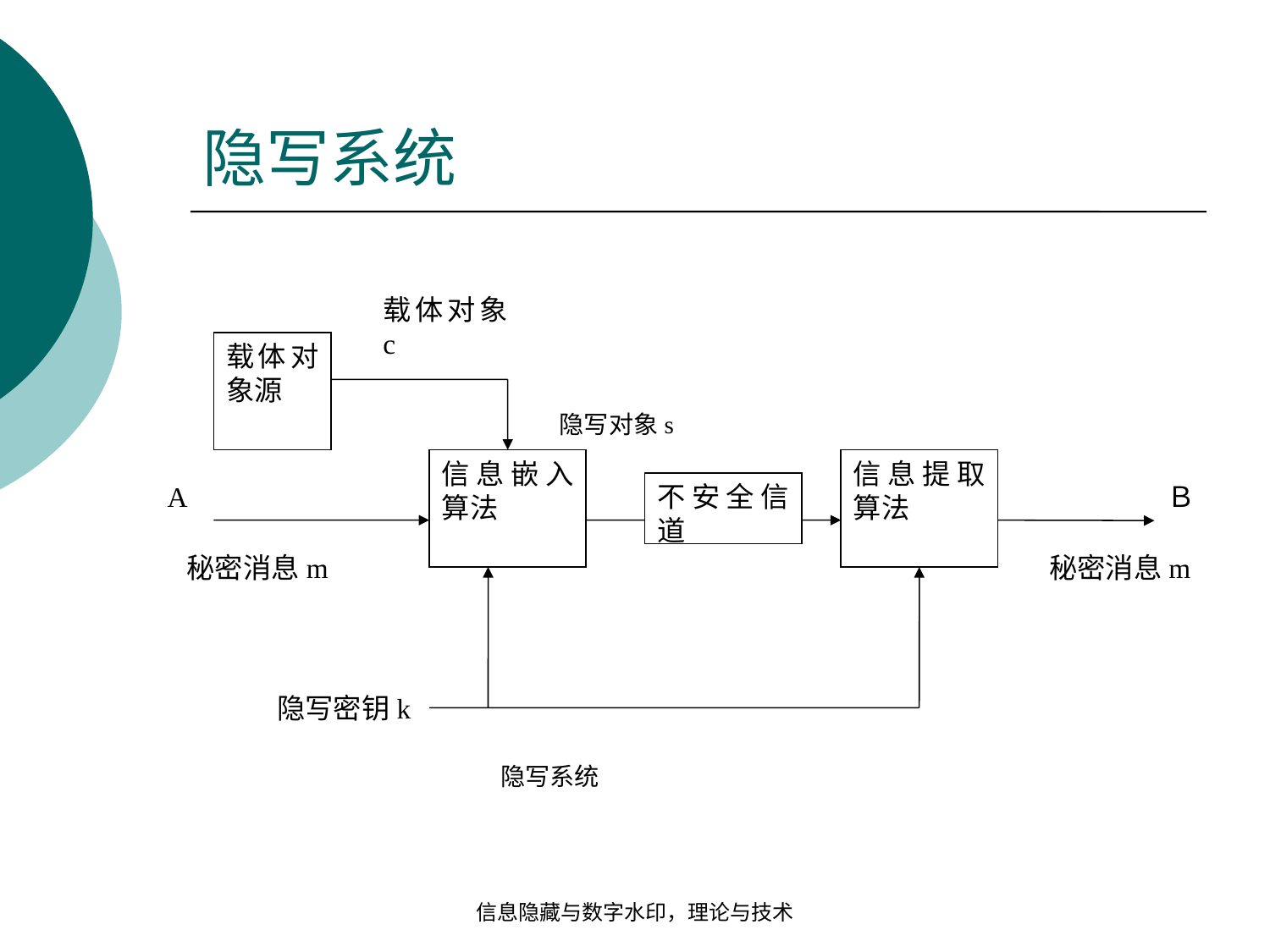

# 隐写系统

载体对象c
载体对象源

隐写对象s
信息嵌入算法
信息提取算法
A
不安全信道
Ｂ

秘密消息m
秘密消息m

隐写密钥k

隐写系统

信息隐藏与数字水印，理论与技术
5